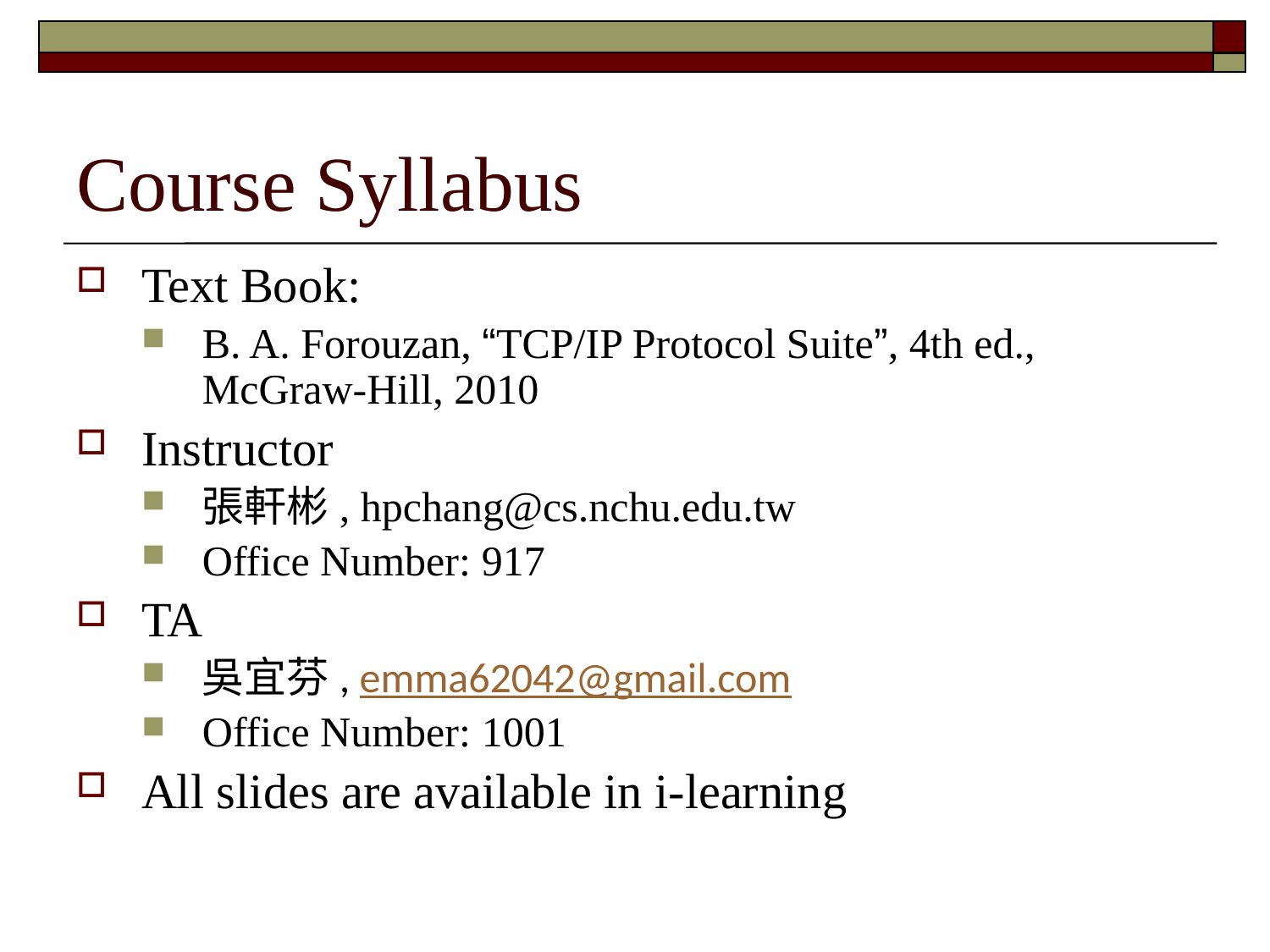

# Course Syllabus
Text Book:
B. A. Forouzan, “TCP/IP Protocol Suite”, 4th ed., McGraw-Hill, 2010
Instructor
張軒彬, hpchang@cs.nchu.edu.tw
Office Number: 917
TA
吳宜芬, emma62042@gmail.com
Office Number: 1001
All slides are available in i-learning